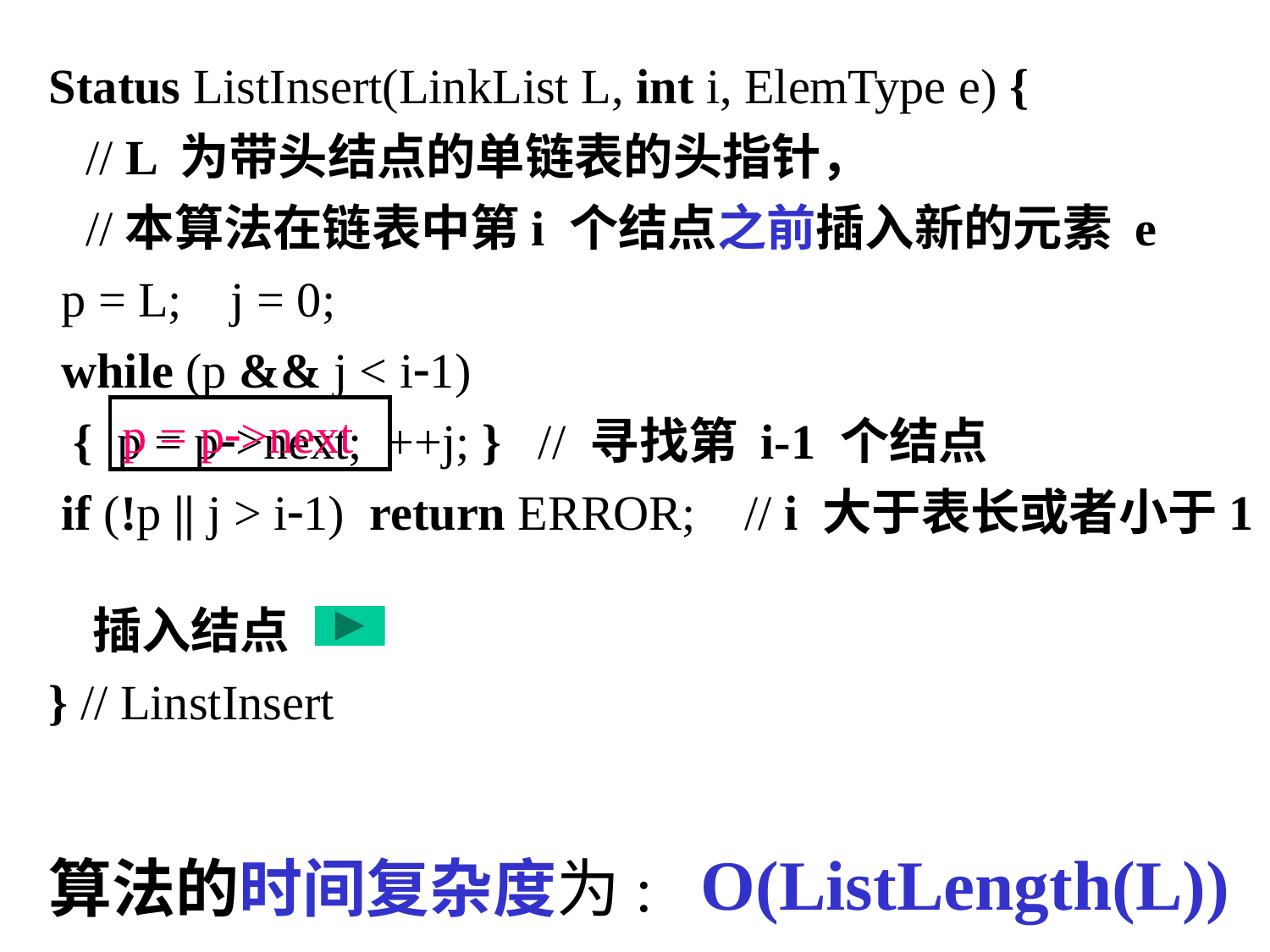

Status ListInsert(LinkList L, int i, ElemType e) {
     // L 为带头结点的单链表的头指针，
     //本算法在链表中第i 个结点之前插入新的元素 e
   p = L;    j = 0;
   while (p && j < i−1)
    {  p = p−>next;  ++j; }   // 寻找第 i-1 个结点
   if (!p || j > i−1)  return ERROR;    // i 大于表长或者小于1

     插入结点
  } // LinstInsert
p = p−>next

O(ListLength(L))
算法的时间复杂度为: